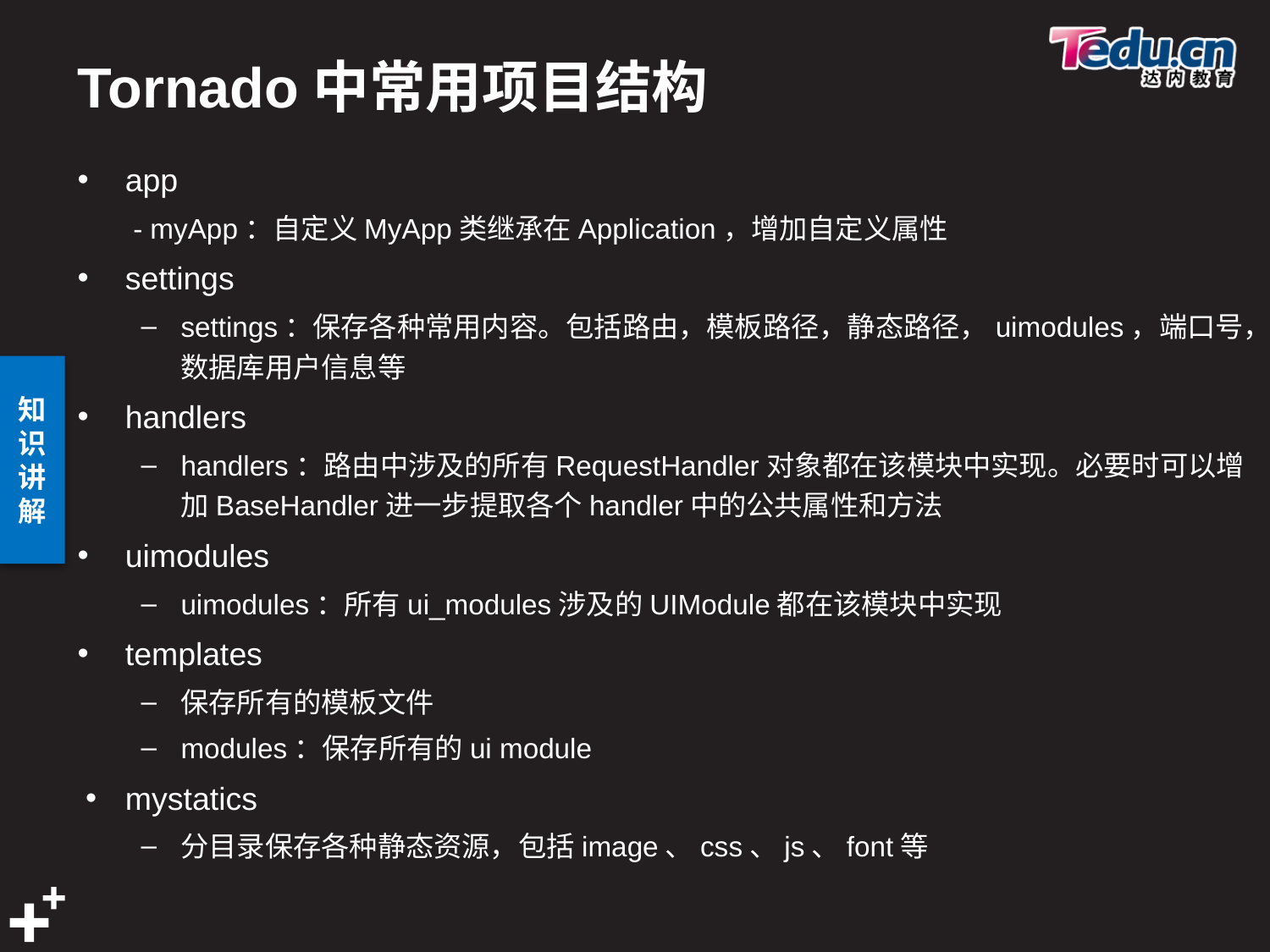

# Tornado中常用项目结构
app
- myApp：自定义MyApp类继承在Application，增加自定义属性
settings
settings：保存各种常用内容。包括路由，模板路径，静态路径，uimodules，端口号，数据库用户信息等
handlers
handlers：路由中涉及的所有RequestHandler对象都在该模块中实现。必要时可以增加BaseHandler进一步提取各个handler中的公共属性和方法
uimodules
uimodules：所有ui_modules涉及的UIModule都在该模块中实现
templates
保存所有的模板文件
modules：保存所有的ui module
mystatics
分目录保存各种静态资源，包括image、css、js、font等